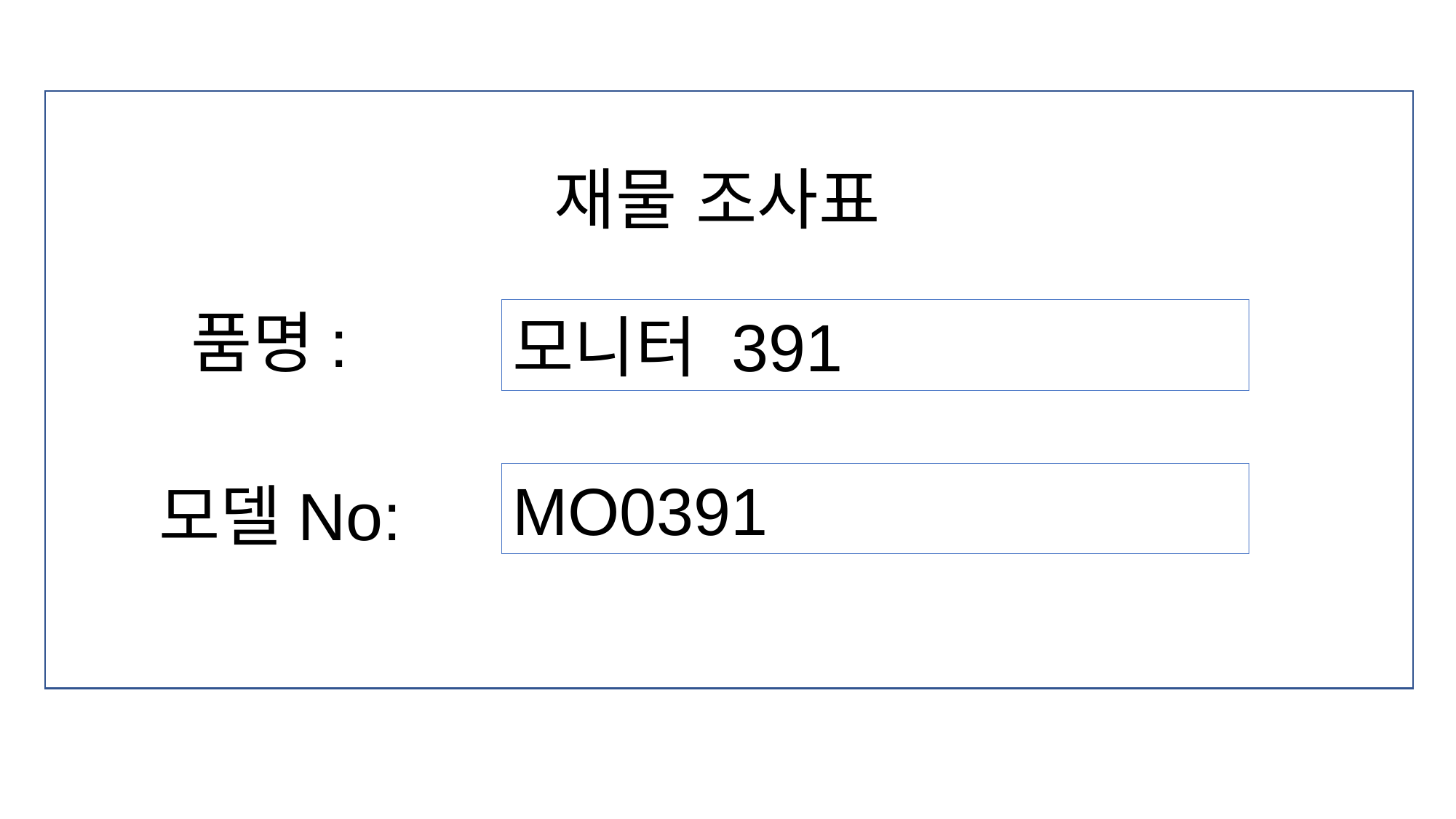

재물 조사표
품명:
모니터 391
MO0391
모델No: